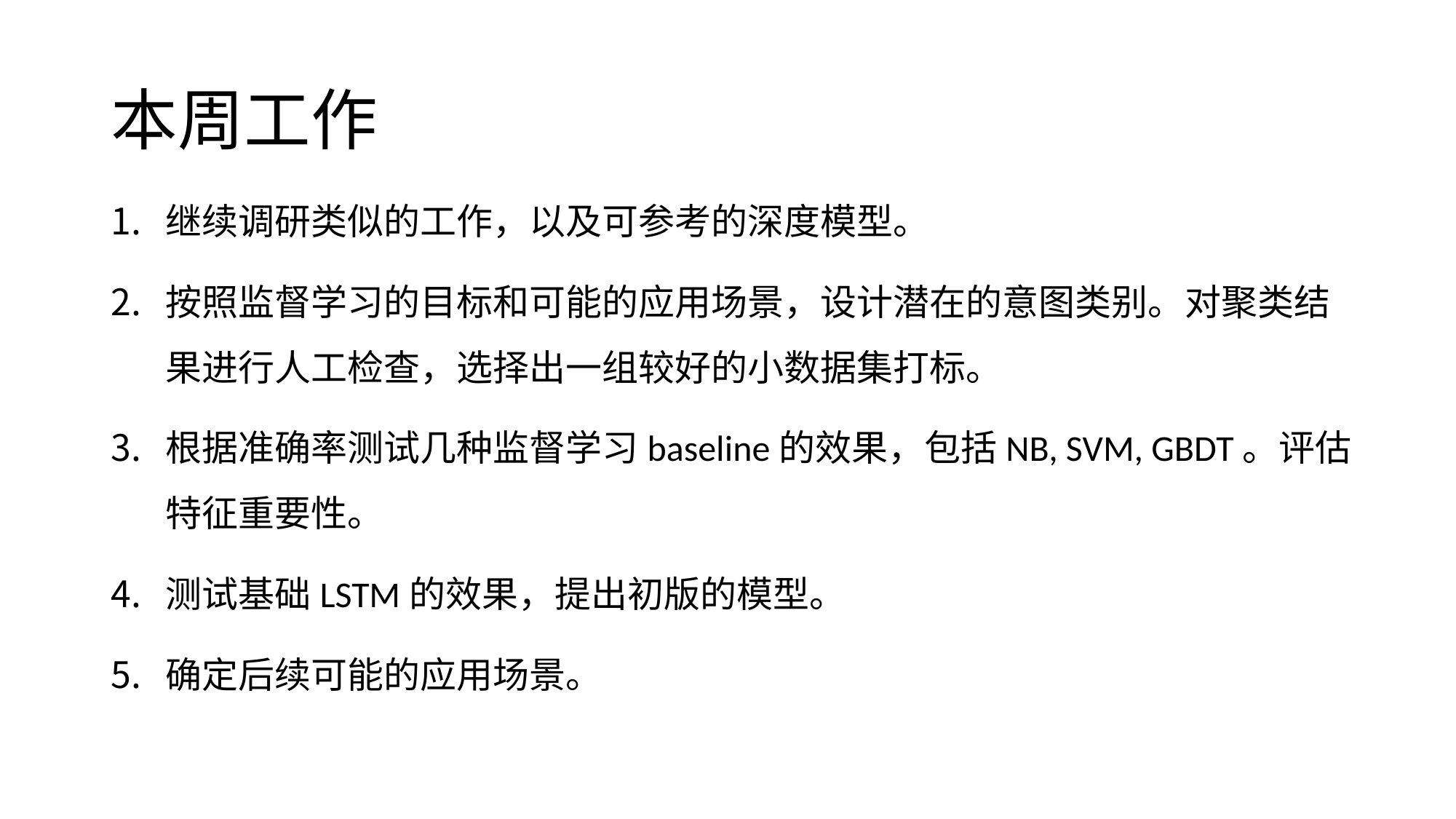

# 本周工作
继续调研类似的工作，以及可参考的深度模型。
按照监督学习的目标和可能的应用场景，设计潜在的意图类别。对聚类结果进行人工检查，选择出一组较好的小数据集打标。
根据准确率测试几种监督学习baseline的效果，包括NB, SVM, GBDT。评估特征重要性。
测试基础LSTM的效果，提出初版的模型。
确定后续可能的应用场景。